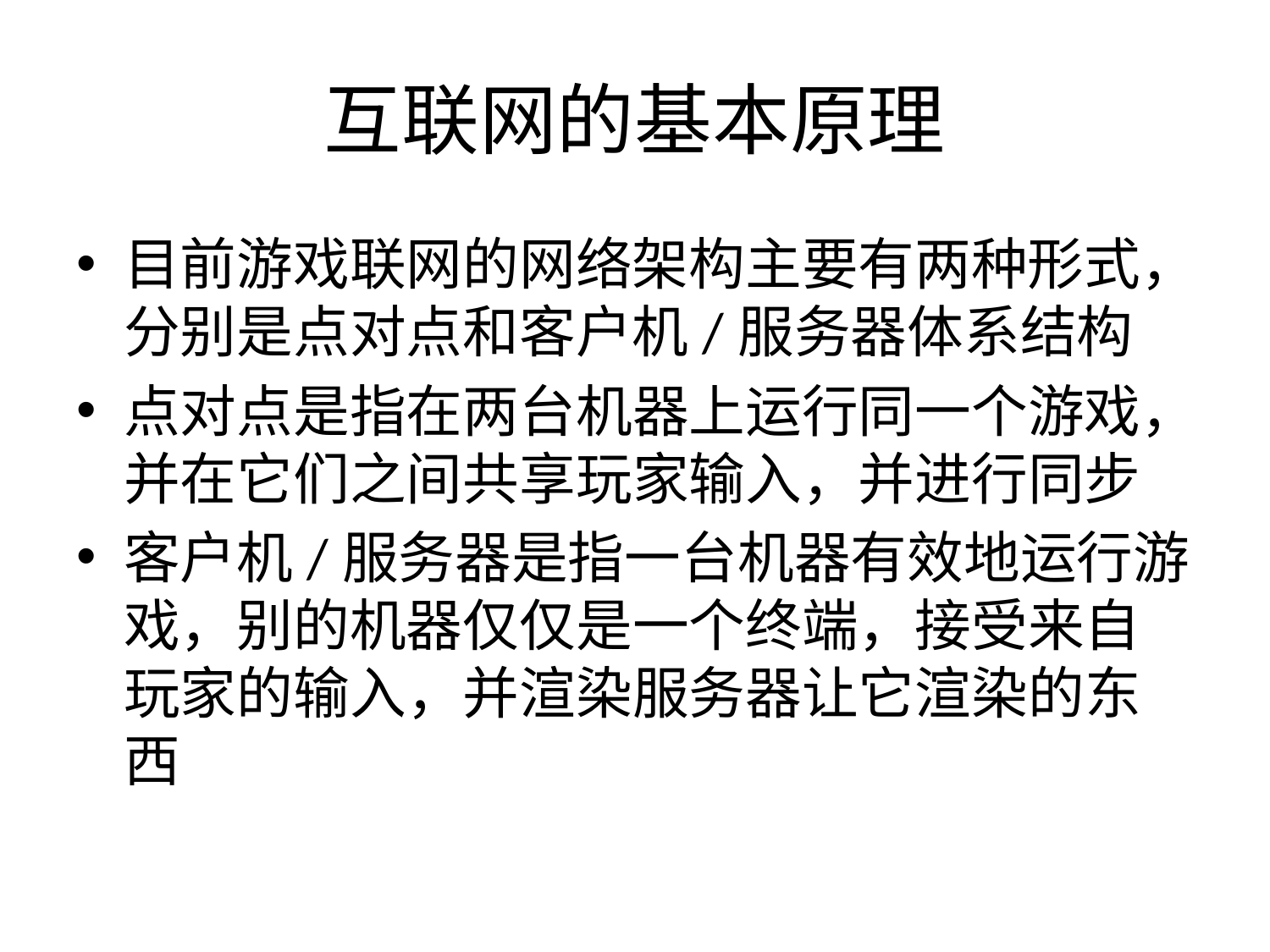

# 互联网的基本原理
目前游戏联网的网络架构主要有两种形式，分别是点对点和客户机/服务器体系结构
点对点是指在两台机器上运行同一个游戏，并在它们之间共享玩家输入，并进行同步
客户机/服务器是指一台机器有效地运行游戏，别的机器仅仅是一个终端，接受来自玩家的输入，并渲染服务器让它渲染的东西